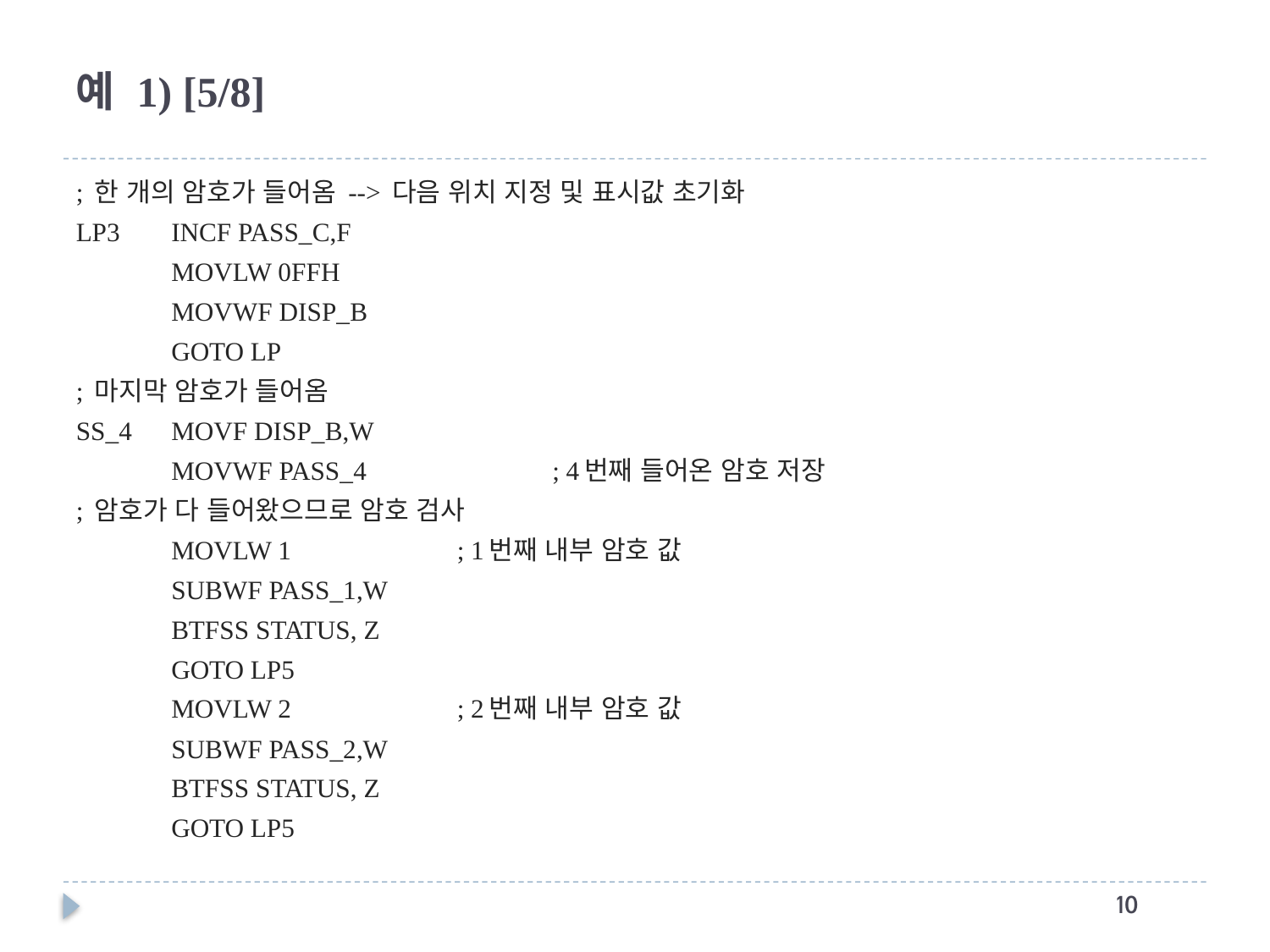

# 예 1) [5/8]
; 한 개의 암호가 들어옴 --> 다음 위치 지정 및 표시값 초기화
LP3 	INCF PASS_C,F
	MOVLW 0FFH
	MOVWF DISP_B
	GOTO LP
; 마지막 암호가 들어옴
SS_4 	MOVF DISP_B,W
	MOVWF PASS_4 		; 4번째 들어온 암호 저장
; 암호가 다 들어왔으므로 암호 검사
	MOVLW 1 		; 1번째 내부 암호 값
	SUBWF PASS_1,W
	BTFSS STATUS, Z
	GOTO LP5
	MOVLW 2 		; 2번째 내부 암호 값
	SUBWF PASS_2,W
	BTFSS STATUS, Z
	GOTO LP5
10